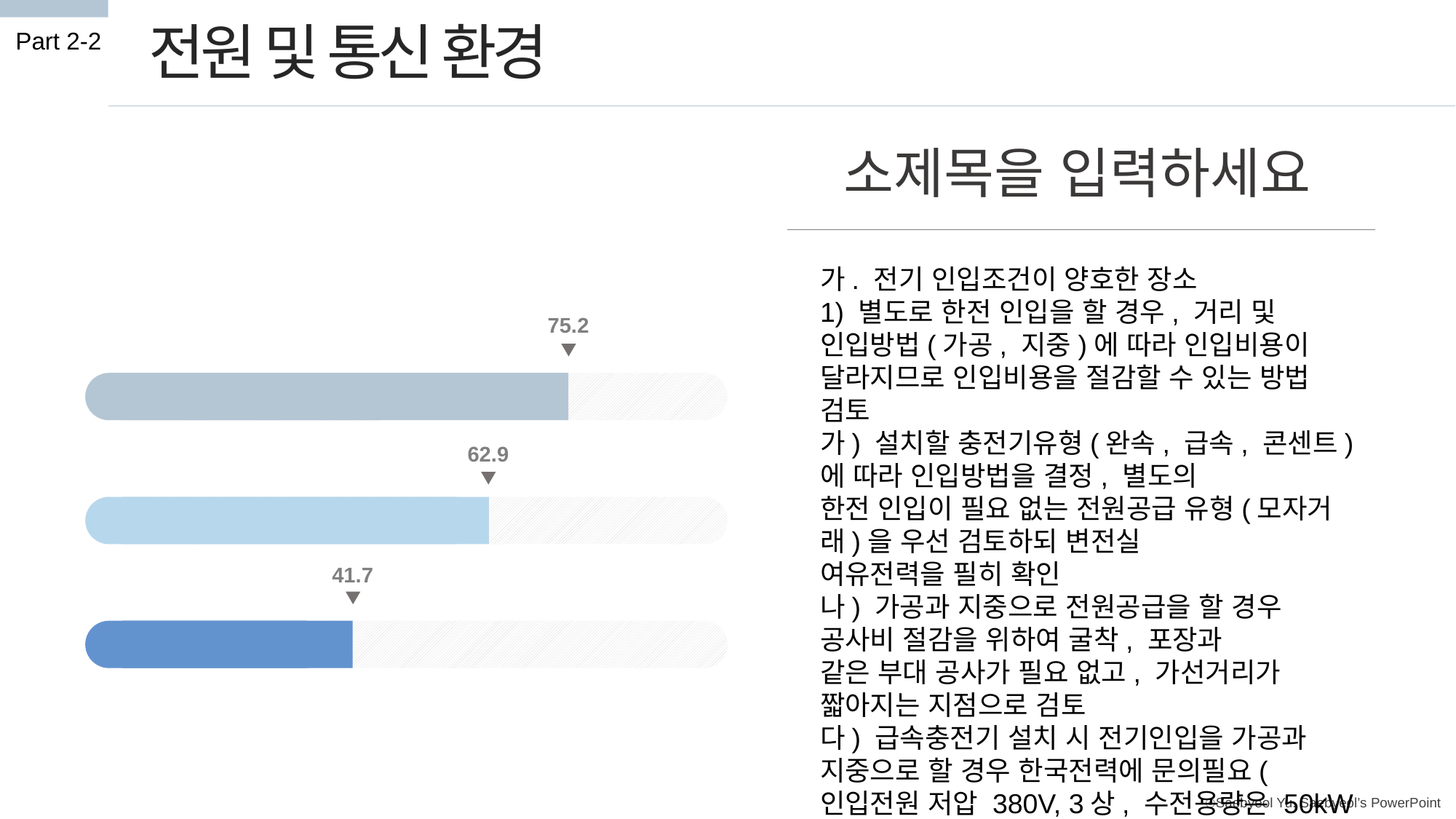

전원 및 통신 환경
Part 2-2
소제목을 입력하세요
가. 전기 인입조건이 양호한 장소
1) 별도로 한전 인입을 할 경우, 거리 및 인입방법(가공, 지중)에 따라 인입비용이 달라지므로 인입비용을 절감할 수 있는 방법 검토
가) 설치할 충전기유형(완속, 급속, 콘센트)에 따라 인입방법을 결정, 별도의
한전 인입이 필요 없는 전원공급 유형(모자거래)을 우선 검토하되 변전실
여유전력을 필히 확인
나) 가공과 지중으로 전원공급을 할 경우 공사비 절감을 위하여 굴착, 포장과
같은 부대 공사가 필요 없고, 가선거리가 짧아지는 지점으로 검토
다) 급속충전기 설치 시 전기인입을 가공과 지중으로 할 경우 한국전력에 문의필요(인입전원 저압 380V, 3상, 수전용량은 50kW이상)

75.2

62.9

41.7